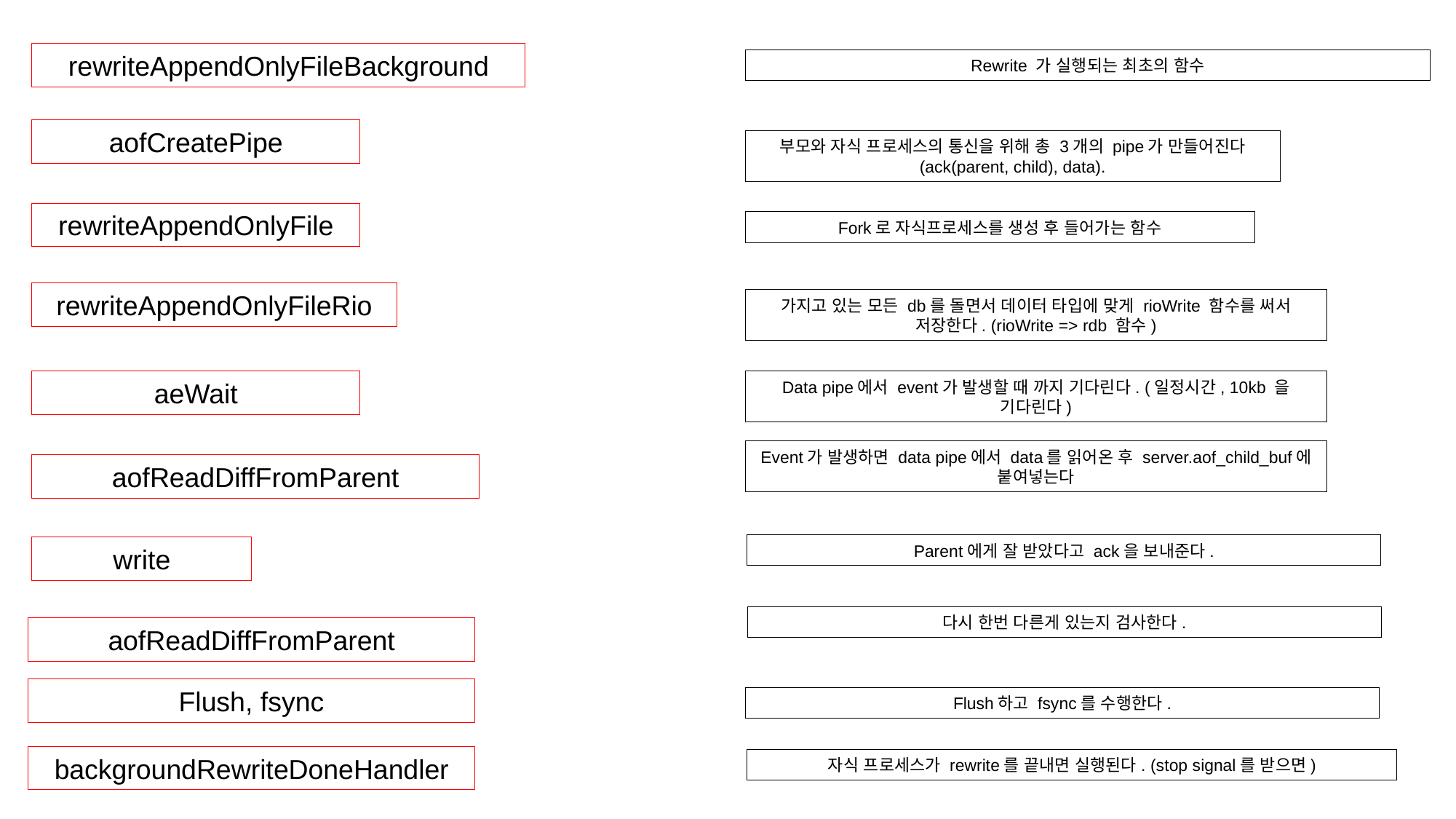

rewriteAppendOnlyFileBackground
Rewrite 가 실행되는 최초의 함수
aofCreatePipe
부모와 자식 프로세스의 통신을 위해 총 3개의 pipe가 만들어진다 (ack(parent, child), data).
rewriteAppendOnlyFile
Fork로 자식프로세스를 생성 후 들어가는 함수
rewriteAppendOnlyFileRio
가지고 있는 모든 db를 돌면서 데이터 타입에 맞게 rioWrite 함수를 써서 저장한다. (rioWrite => rdb 함수)
aeWait
Data pipe에서 event가 발생할 때 까지 기다린다. (일정시간, 10kb 을 기다린다)
Event가 발생하면 data pipe에서 data를 읽어온 후 server.aof_child_buf에 붙여넣는다
aofReadDiffFromParent
Parent에게 잘 받았다고 ack을 보내준다.
write
다시 한번 다른게 있는지 검사한다.
aofReadDiffFromParent
Flush, fsync
Flush하고 fsync를 수행한다.
backgroundRewriteDoneHandler
자식 프로세스가 rewrite를 끝내면 실행된다. (stop signal를 받으면)